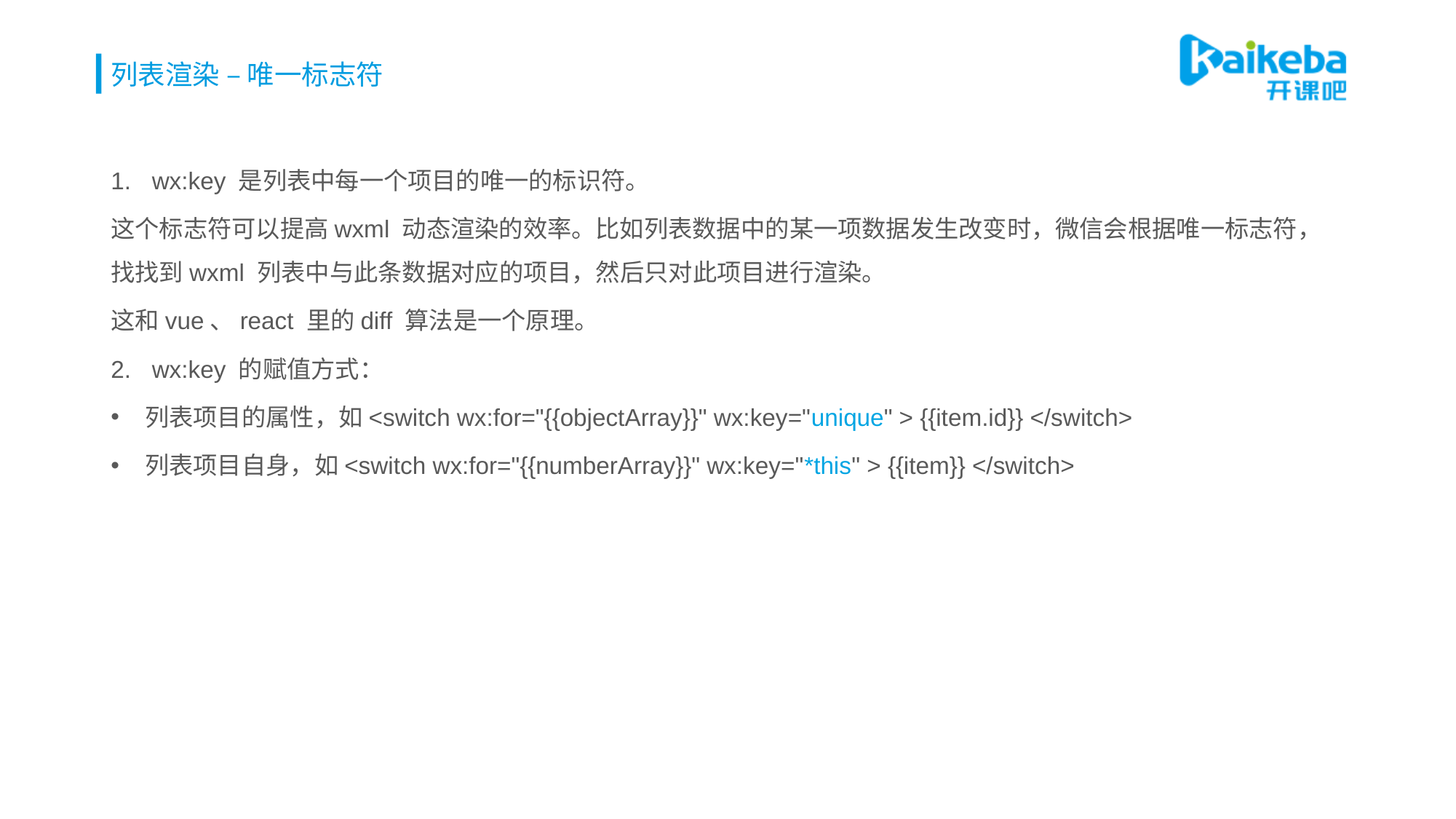

# 列表渲染 – 唯一标志符
wx:key 是列表中每一个项目的唯一的标识符。
这个标志符可以提高wxml 动态渲染的效率。比如列表数据中的某一项数据发生改变时，微信会根据唯一标志符，找找到wxml 列表中与此条数据对应的项目，然后只对此项目进行渲染。
这和vue、react 里的diff 算法是一个原理。
wx:key 的赋值方式：
列表项目的属性，如<switch wx:for="{{objectArray}}" wx:key="unique" > {{item.id}} </switch>
列表项目自身，如<switch wx:for="{{numberArray}}" wx:key="*this" > {{item}} </switch>